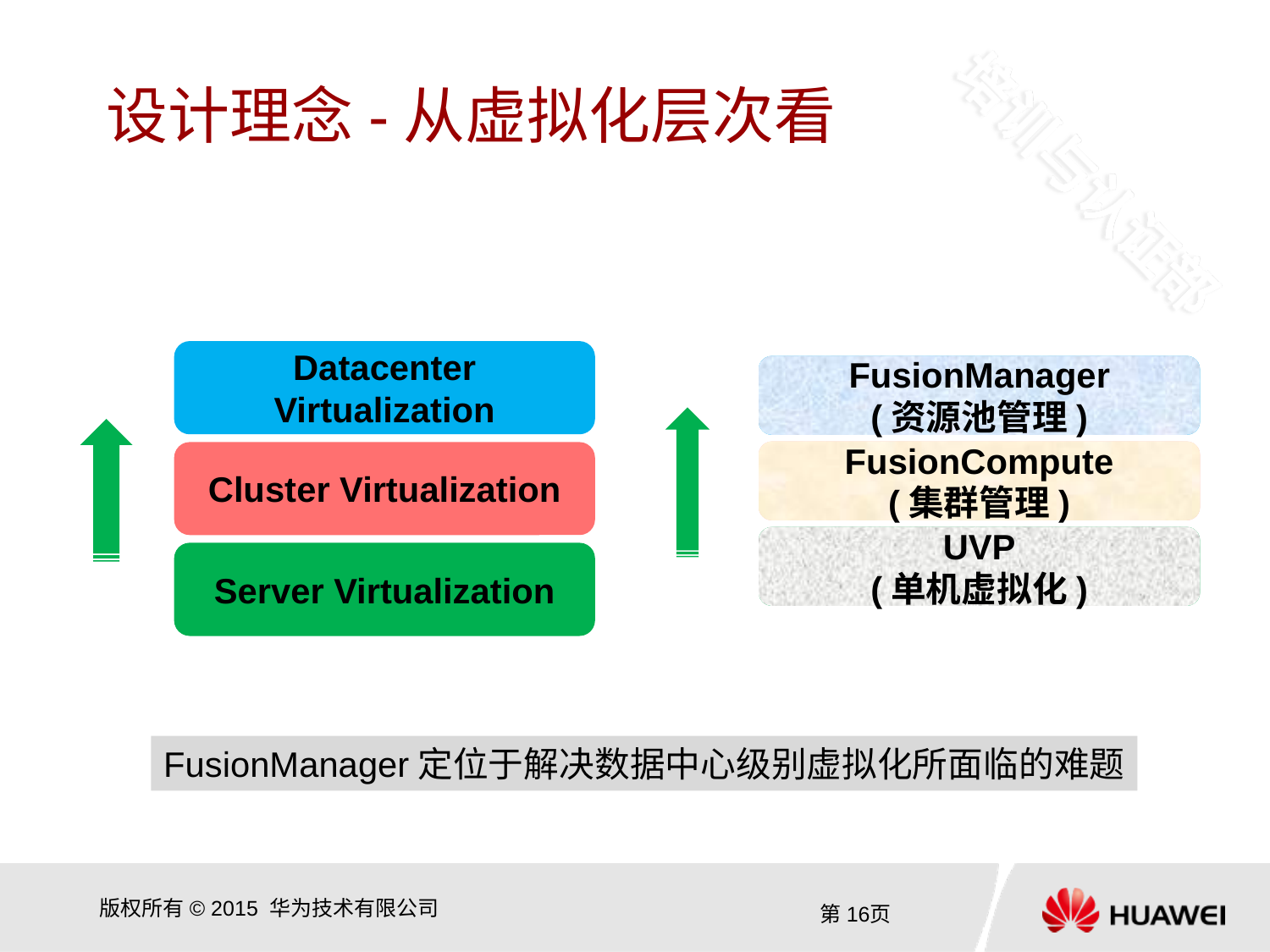

# 设计理念-从虚拟化层次看
Datacenter Virtualization
Cluster Virtualization

Server Virtualization
数据中心虚拟化
集群虚拟化

服务器虚拟化
FusionManager
(资源池管理)
FusionCompute
(集群管理)
UVP
(单机虚拟化)
FusionManager定位于解决数据中心级别虚拟化所面临的难题